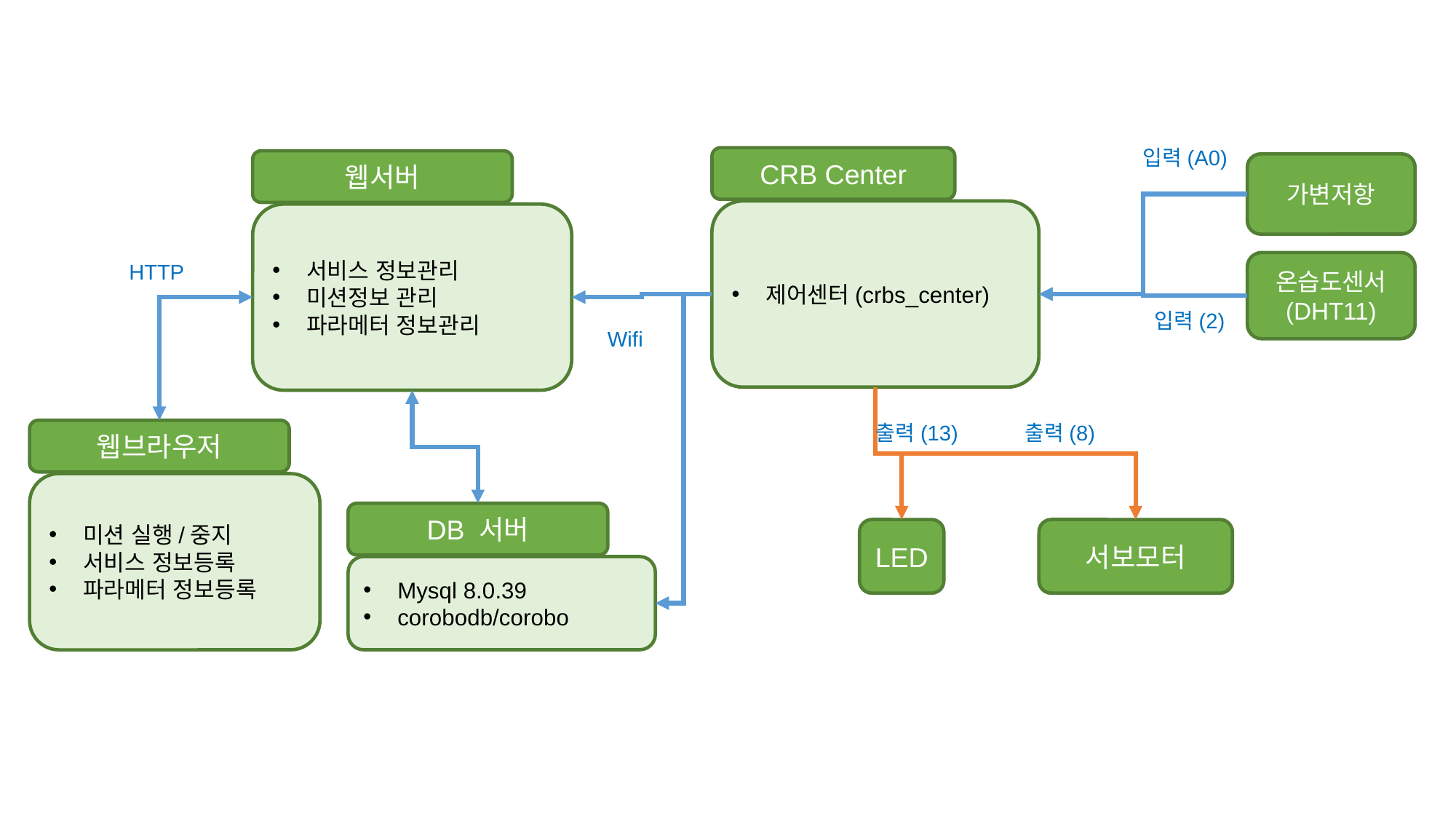

입력(A0)
CRB Center
웹서버
가변저항
제어센터(crbs_center)
서비스 정보관리
미션정보 관리
파라메터 정보관리
온습도센서
(DHT11)
HTTP
입력(2)
Wifi
출력(13)
출력(8)
웹브라우저
미션 실행/중지
서비스 정보등록
파라메터 정보등록
DB 서버
서보모터
LED
Mysql 8.0.39
corobodb/corobo